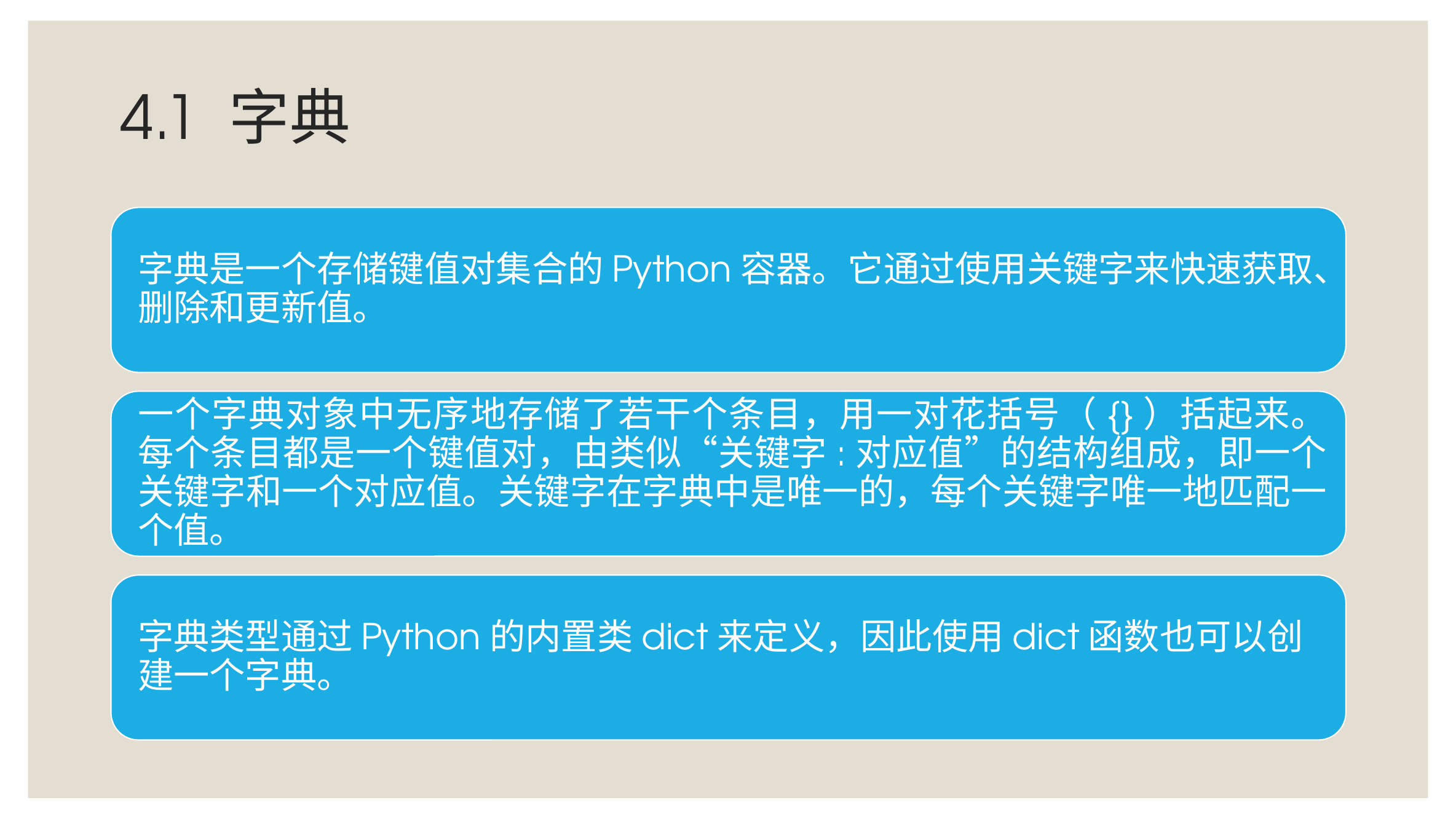

# 4.1 字典
字典是一个存储键值对集合的Python容器。它通过使用关键字来快速获取、删除和更新值。
一个字典对象中无序地存储了若干个条目，用一对花括号（{}）括起来。每个条目都是一个键值对，由类似“关键字:对应值”的结构组成，即一个关键字和一个对应值。关键字在字典中是唯一的，每个关键字唯一地匹配一个值。
字典类型通过Python的内置类dict来定义，因此使用dict函数也可以创建一个字典。